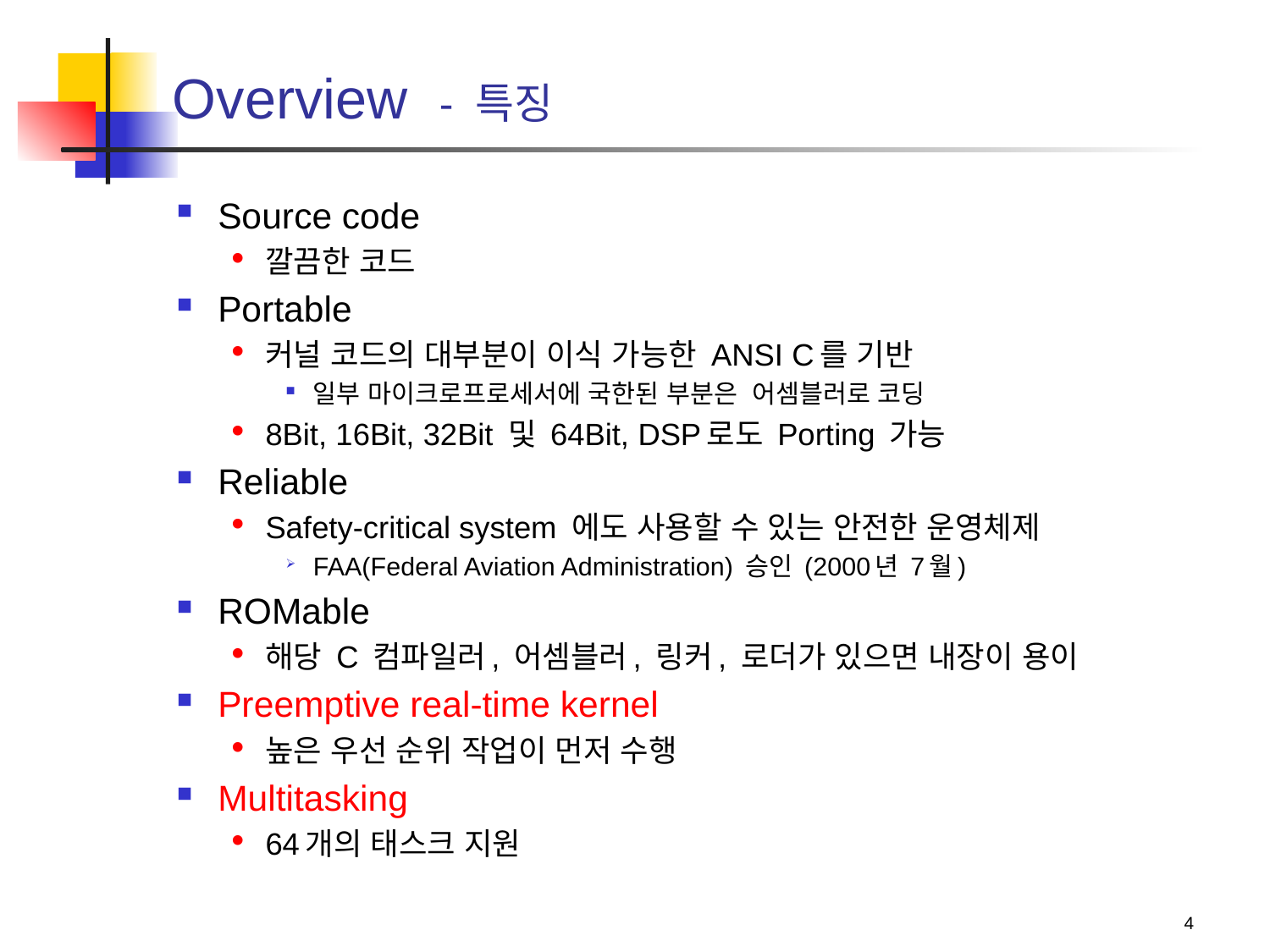

# Overview  - 특징
Source code
깔끔한 코드
Portable
커널 코드의 대부분이 이식 가능한 ANSI C를 기반
일부 마이크로프로세서에 국한된 부분은  어셈블러로 코딩
8Bit, 16Bit, 32Bit 및 64Bit, DSP로도 Porting 가능
Reliable
Safety-critical system 에도 사용할 수 있는 안전한 운영체제
FAA(Federal Aviation Administration) 승인 (2000년 7월)
ROMable
해당 C 컴파일러, 어셈블러, 링커, 로더가 있으면 내장이 용이
Preemptive real-time kernel
높은 우선 순위 작업이 먼저 수행
Multitasking
64개의 태스크 지원
4